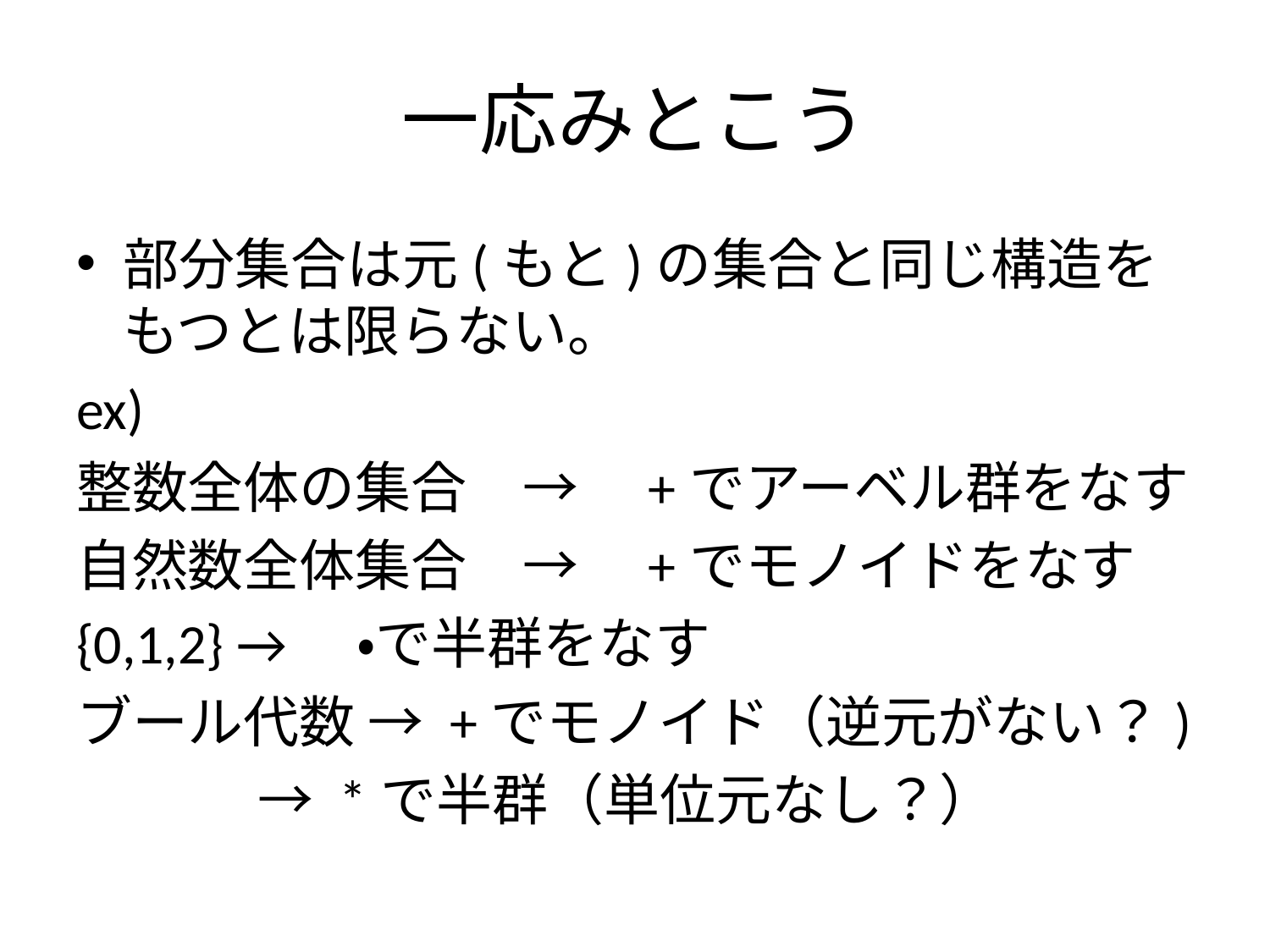

# 一応みとこう
部分集合は元(もと)の集合と同じ構造をもつとは限らない。
ex)
整数全体の集合　→　+でアーベル群をなす
自然数全体集合　→　+でモノイドをなす
{0,1,2} →　・で半群をなす
ブール代数 → +でモノイド（逆元がない？)
		　→ *で半群（単位元なし？）